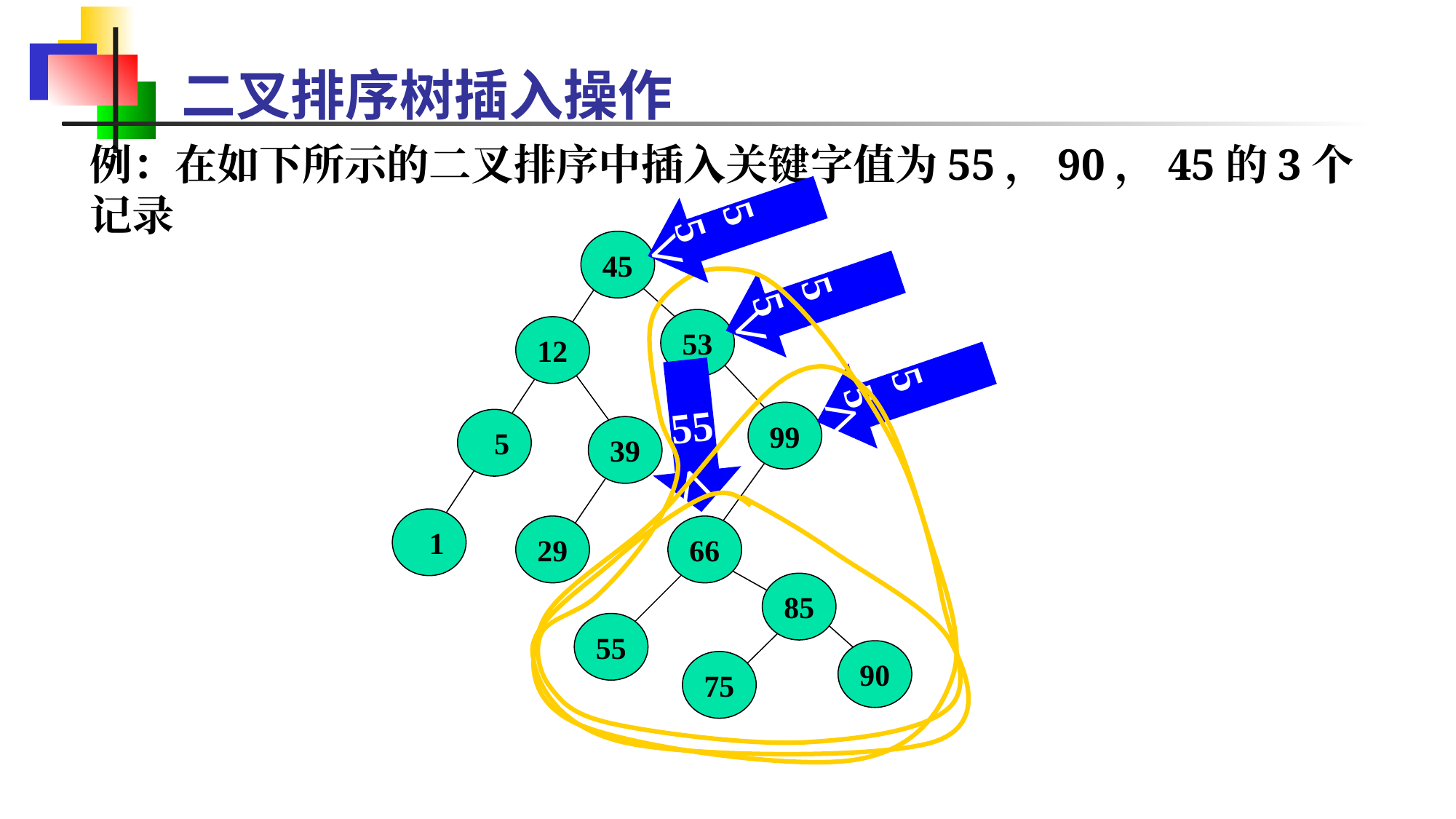

二叉排序树插入操作
# 例：在如下所示的二叉排序中插入关键字值为55，90，45的3个记录
 55
<
<
45

53
12

99
  5
39

  1
29
66
85
75
 55

<
 55

55

>
<

55

90